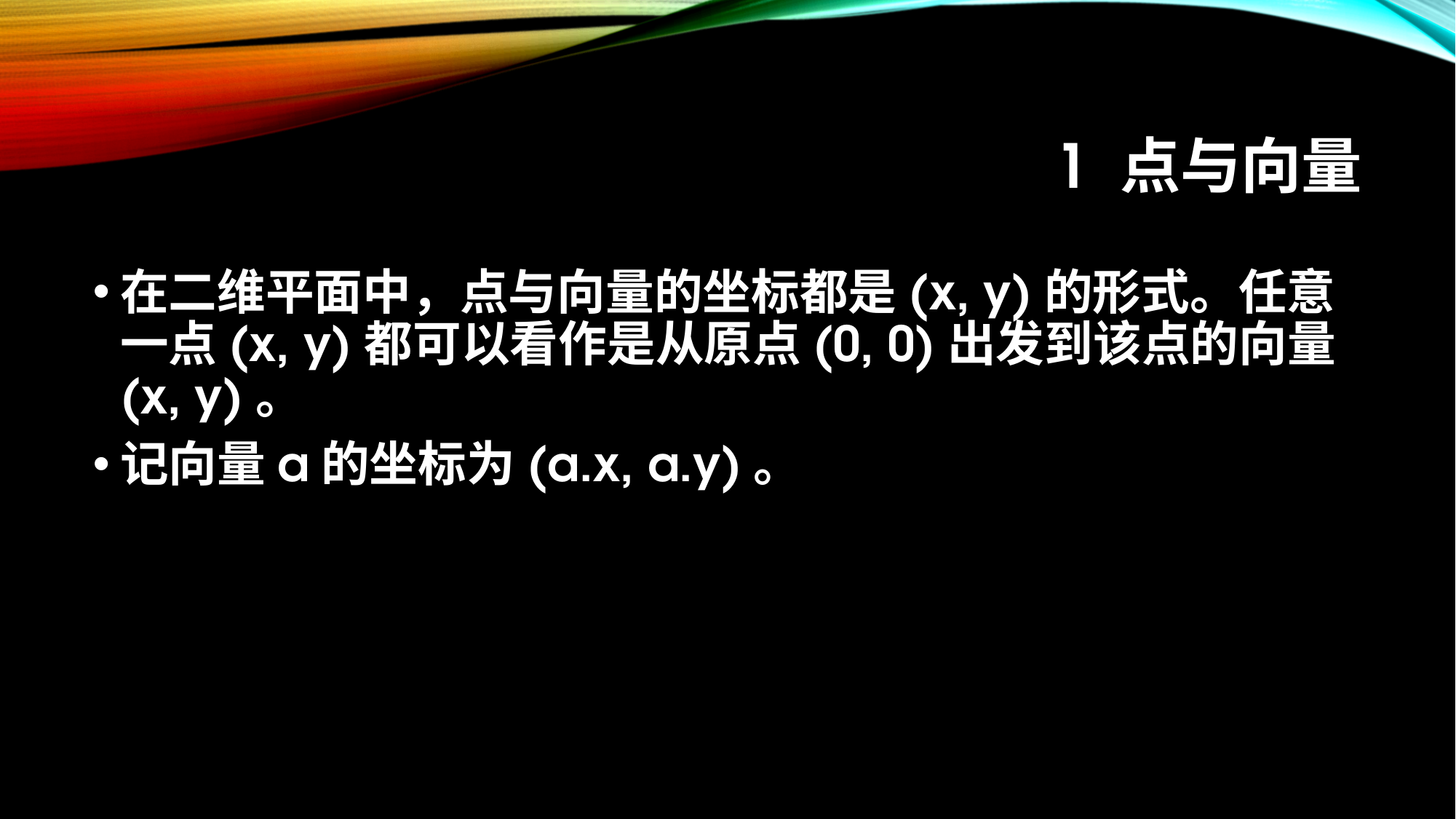

# 1 点与向量
在二维平面中，点与向量的坐标都是(x, y)的形式。任意一点(x, y)都可以看作是从原点(0, 0)出发到该点的向量(x, y)。
记向量a的坐标为(a.x, a.y)。